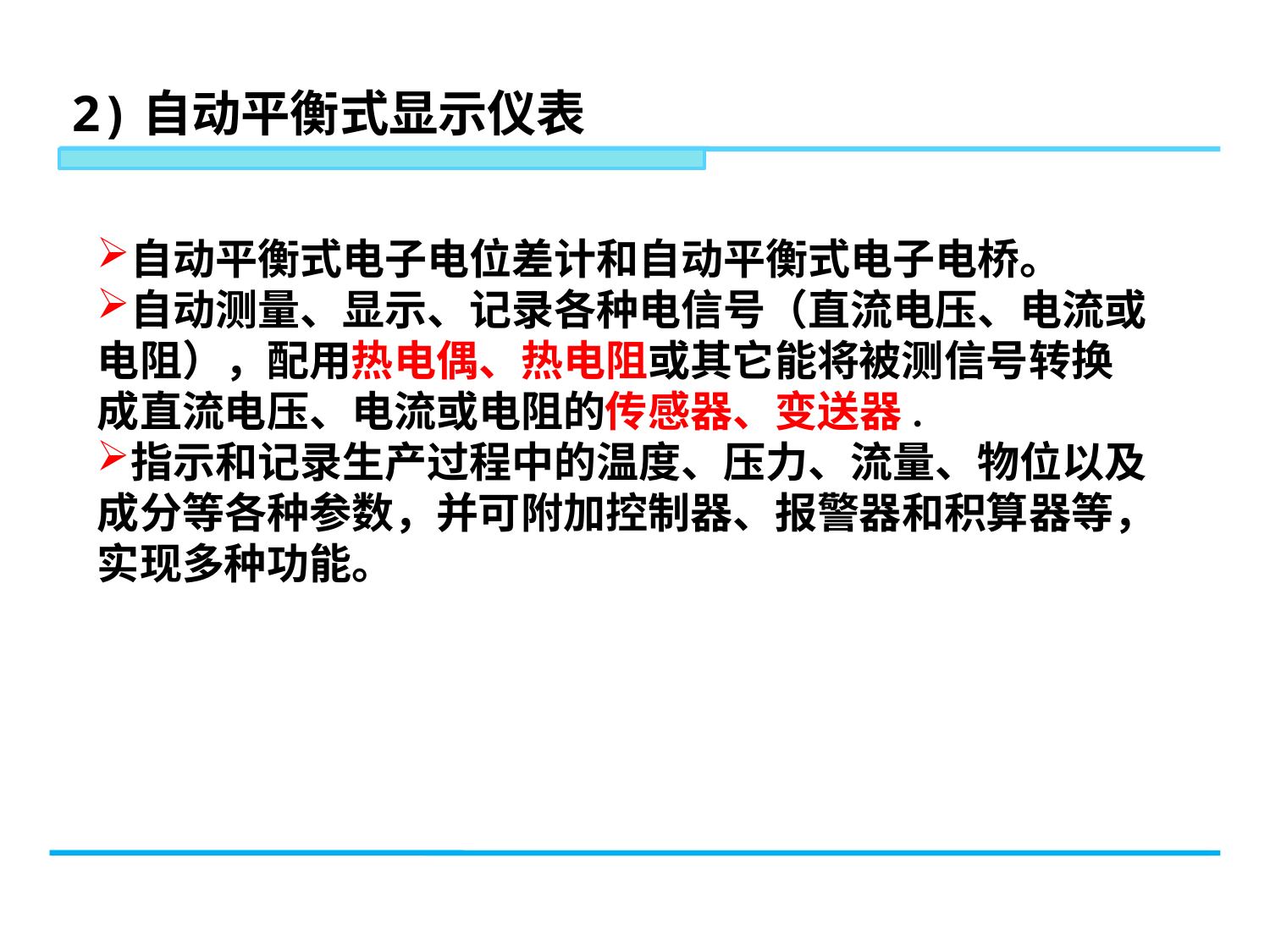

2)自动平衡式显示仪表

自动平衡式电子电位差计和自动平衡式电子电桥。
自动测量、显示、记录各种电信号（直流电压、电流或电阻），配用热电偶、热电阻或其它能将被测信号转换成直流电压、电流或电阻的传感器、变送器.
指示和记录生产过程中的温度、压力、流量、物位以及成分等各种参数，并可附加控制器、报警器和积算器等，实现多种功能。